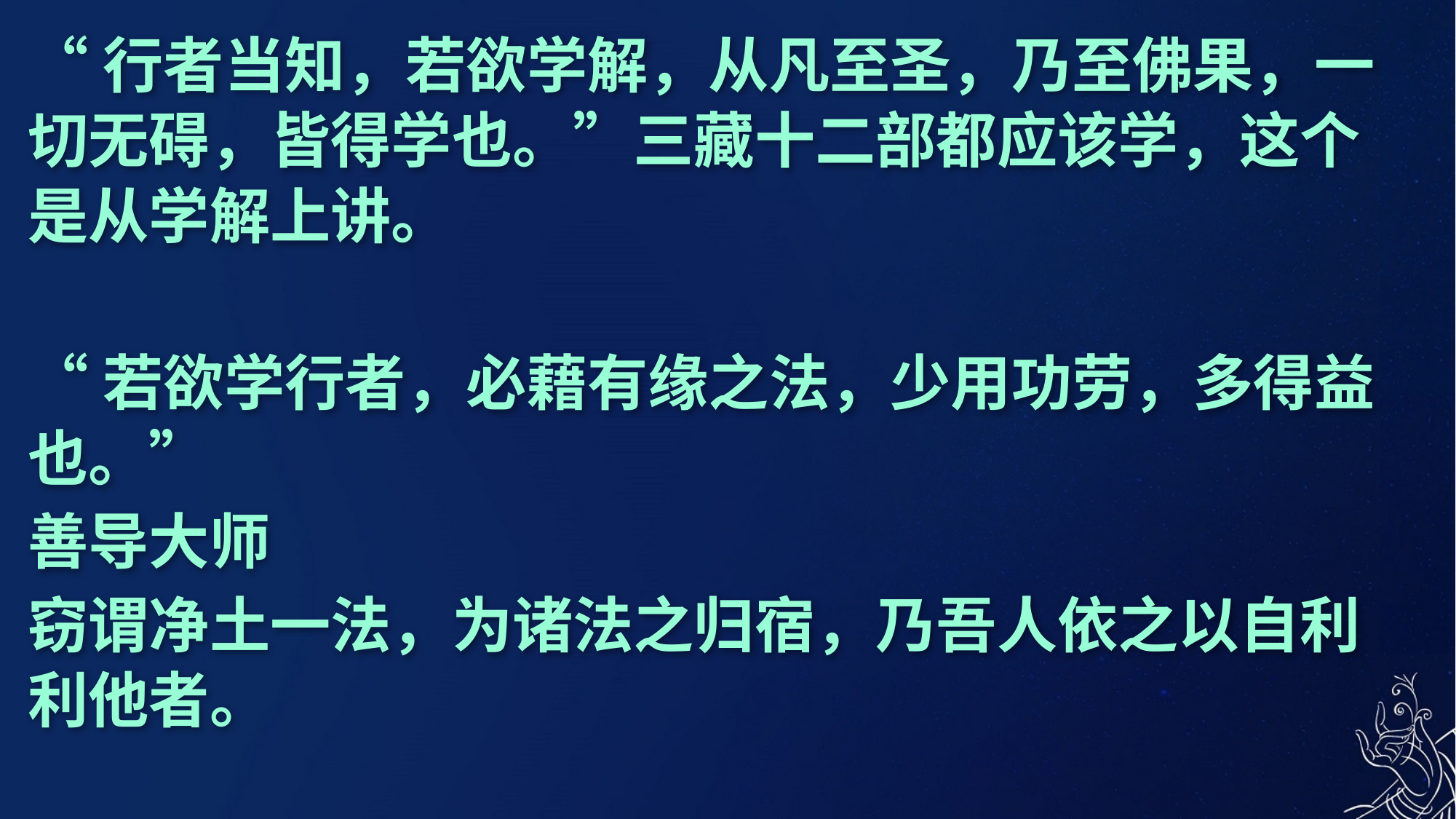

“行者当知，若欲学解，从凡至圣，乃至佛果，一切无碍，皆得学也。”三藏十二部都应该学，这个是从学解上讲。

“若欲学行者，必藉有缘之法，少用功劳，多得益也。”
善导大师
窃谓净土一法，为诸法之归宿，乃吾人依之以自利利他者。